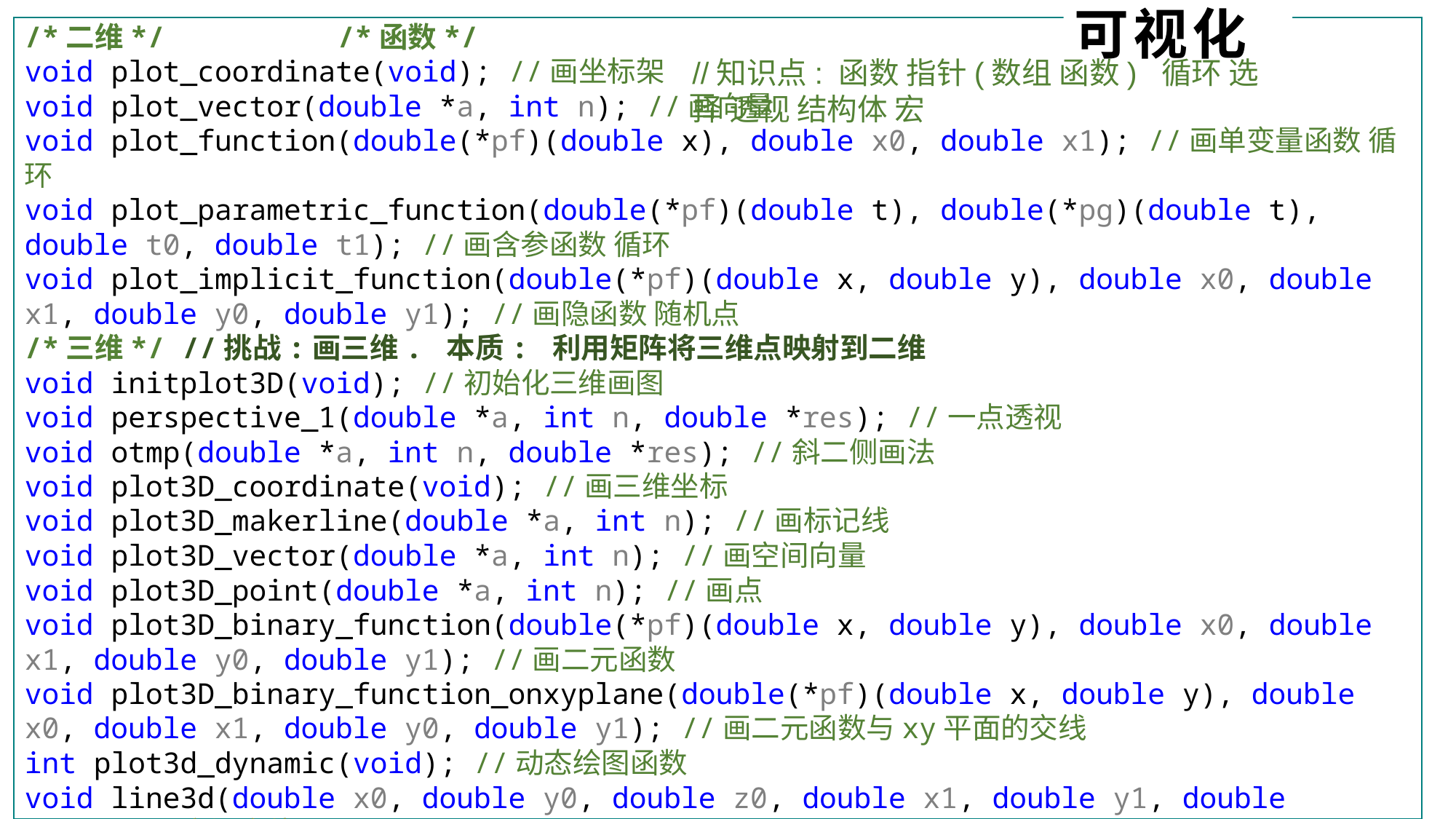

可视化
/*二维*/          /*函数*/
void plot_coordinate(void); //画坐标架
void plot_vector(double *a, int n); //画向量
void plot_function(double(*pf)(double x), double x0, double x1); //画单变量函数 循环
void plot_parametric_function(double(*pf)(double t), double(*pg)(double t), double t0, double t1); //画含参函数 循环
void plot_implicit_function(double(*pf)(double x, double y), double x0, double x1, double y0, double y1); //画隐函数 随机点
/*三维*/ //挑战:画三维. 本质: 利用矩阵将三维点映射到二维
void initplot3D(void); //初始化三维画图
void perspective_1(double *a, int n, double *res); //一点透视
void otmp(double *a, int n, double *res); //斜二侧画法
void plot3D_coordinate(void); //画三维坐标
void plot3D_makerline(double *a, int n); //画标记线
void plot3D_vector(double *a, int n); //画空间向量
void plot3D_point(double *a, int n); //画点
void plot3D_binary_function(double(*pf)(double x, double y), double x0, double x1, double y0, double y1); //画二元函数
void plot3D_binary_function_onxyplane(double(*pf)(double x, double y), double x0, double x1, double y0, double y1); //画二元函数与xy平面的交线
int plot3d_dynamic(void); //动态绘图函数
void line3d(double x0, double y0, double z0, double x1, double y1, double z1); //画空间直线
void cuboid(double x0, double y0, double z0, double x1, double y1, double z1); //画长方体

//知识点: 函数 指针(数组 函数)  循环 选择 透视 结构体 宏
01